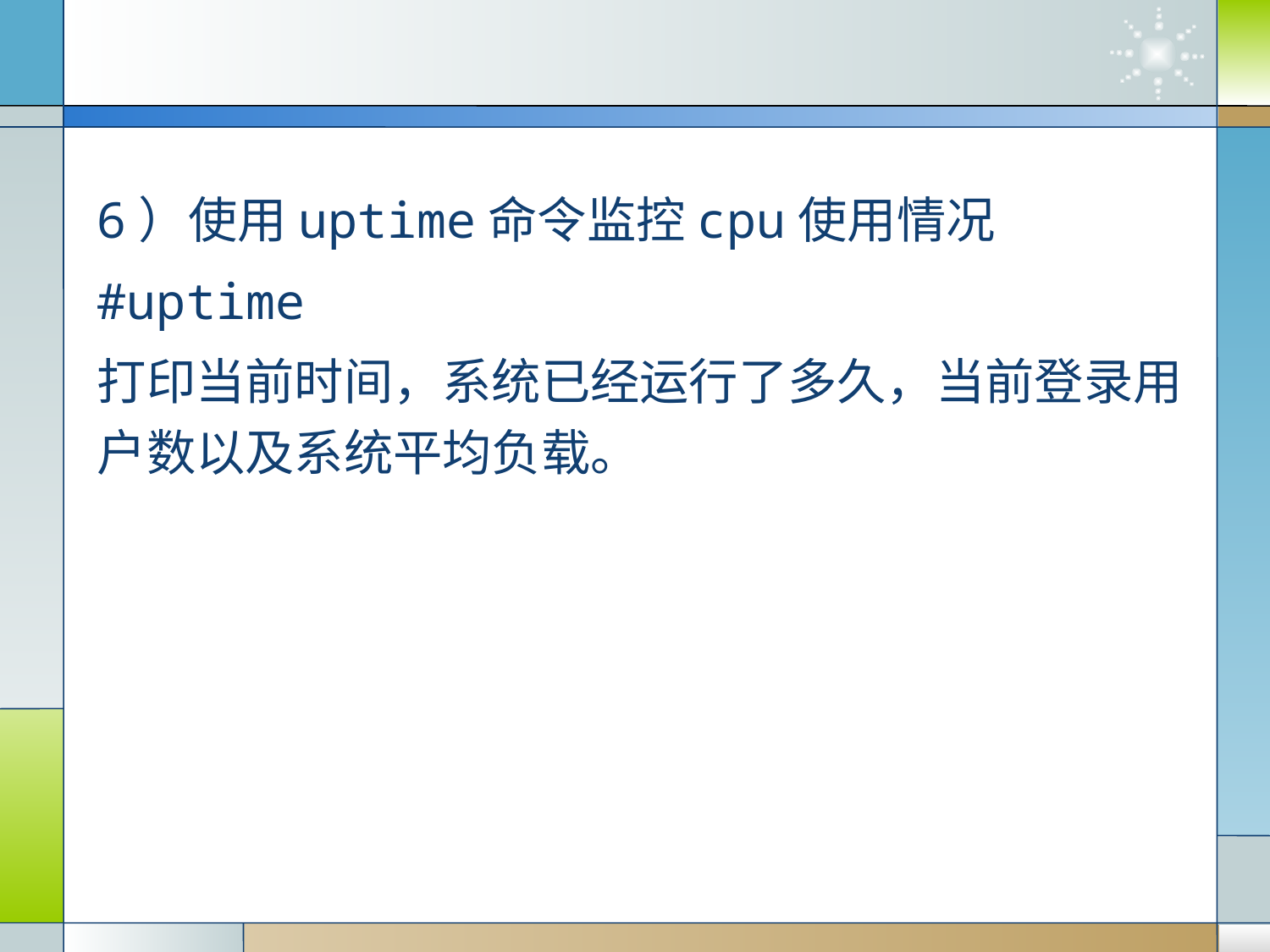

#
6）使用uptime命令监控cpu使用情况
#uptime
打印当前时间，系统已经运行了多久，当前登录用户数以及系统平均负载。